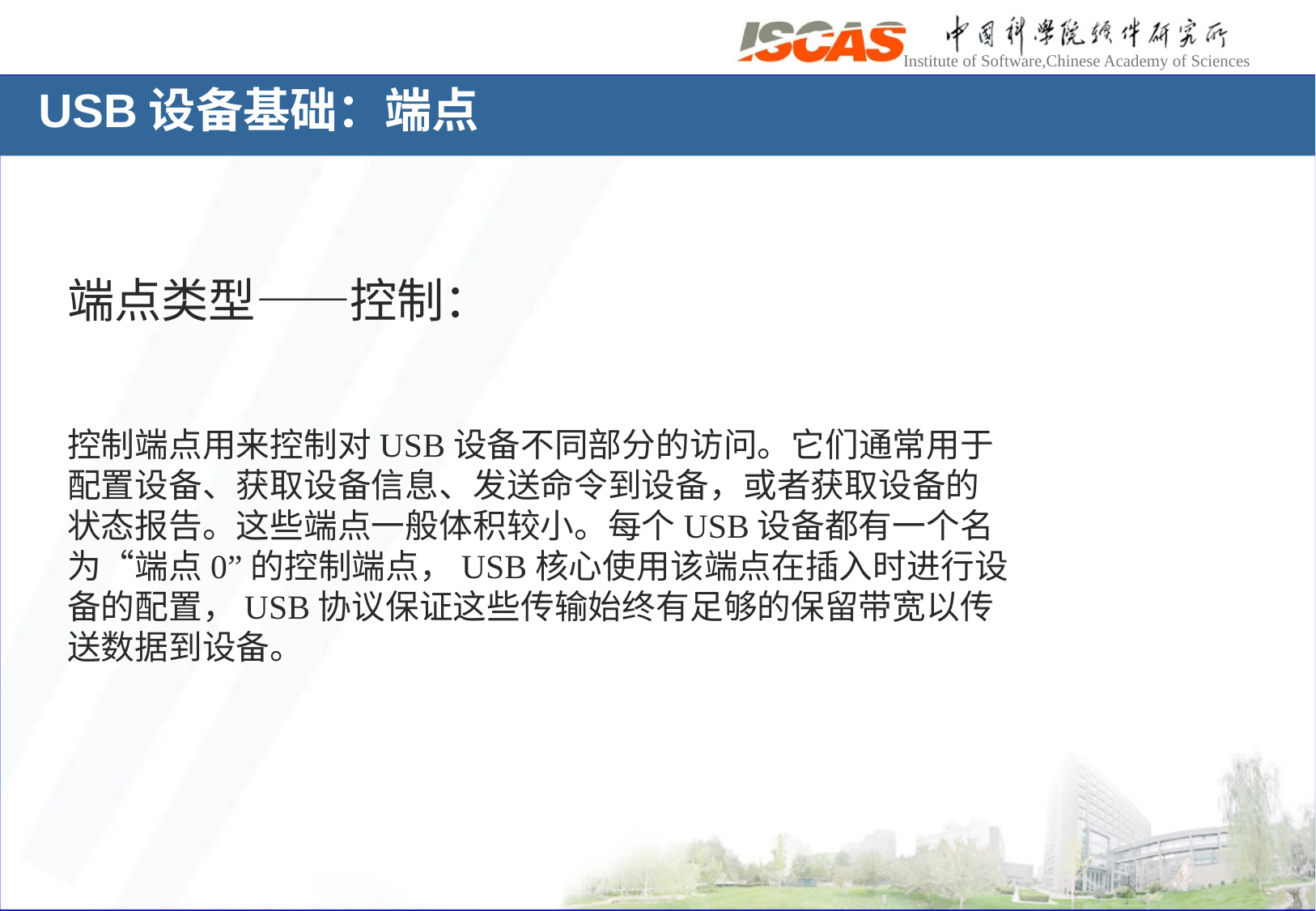

# USB设备基础：端点
端点类型——控制：

控制端点用来控制对USB设备不同部分的访问。它们通常用于配置设备、获取设备信息、发送命令到设备，或者获取设备的状态报告。这些端点一般体积较小。每个USB设备都有一个名为“端点0”的控制端点，USB核心使用该端点在插入时进行设备的配置，USB协议保证这些传输始终有足够的保留带宽以传送数据到设备。